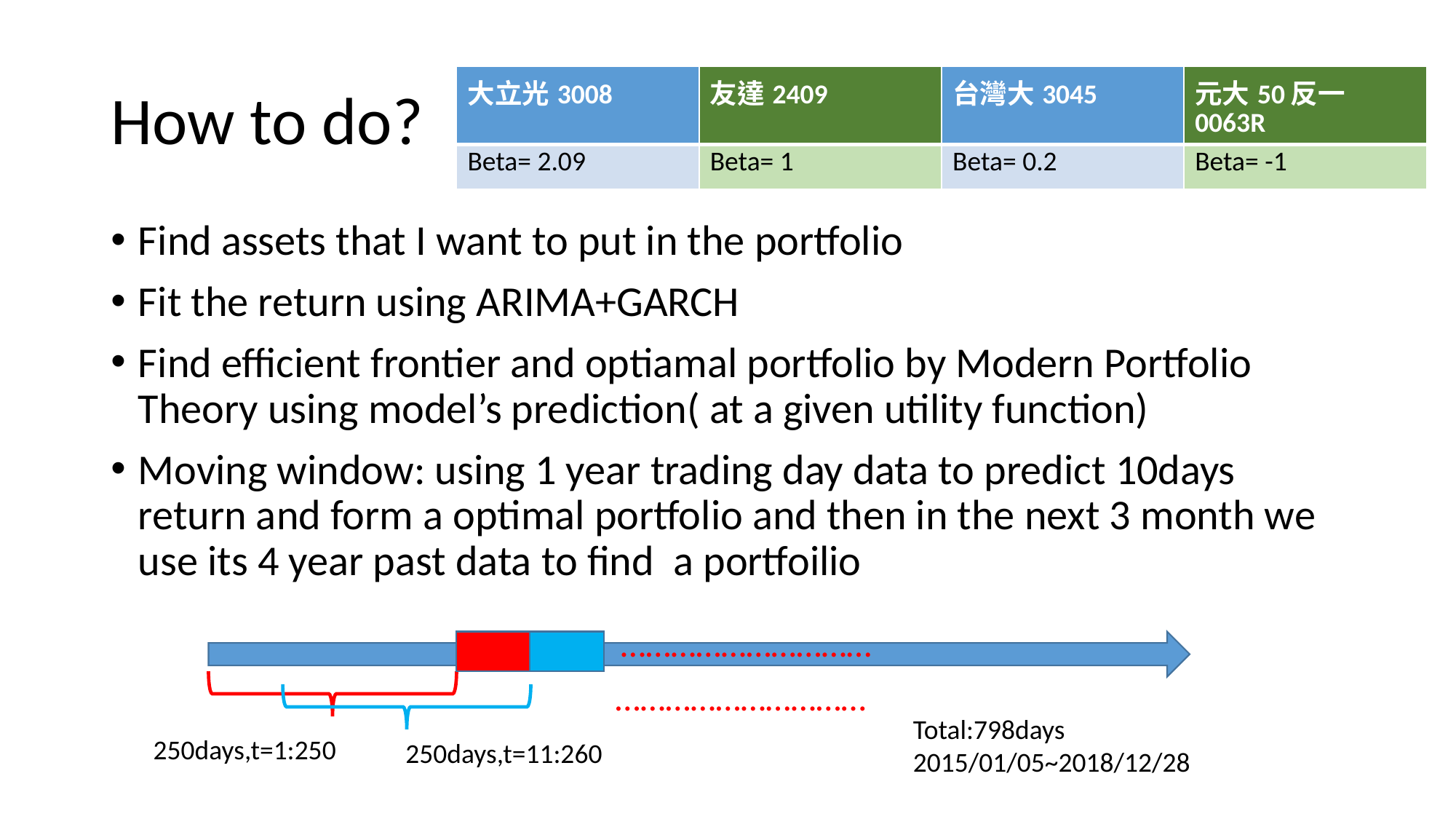

# How to do?
| 大立光3008 | 友達2409 | 台灣大3045 | 元大50反一0063R |
| --- | --- | --- | --- |
| Beta= 2.09 | Beta= 1 | Beta= 0.2 | Beta= -1 |
Find assets that I want to put in the portfolio
Fit the return using ARIMA+GARCH
Find efficient frontier and optiamal portfolio by Modern Portfolio Theory using model’s prediction( at a given utility function)
Moving window: using 1 year trading day data to predict 10days return and form a optimal portfolio and then in the next 3 month we use its 4 year past data to find  a portfoilio

…………………………

…………………………
Total:798days 2015/01/05~2018/12/28
250days,t=1:250
250days,t=11:260